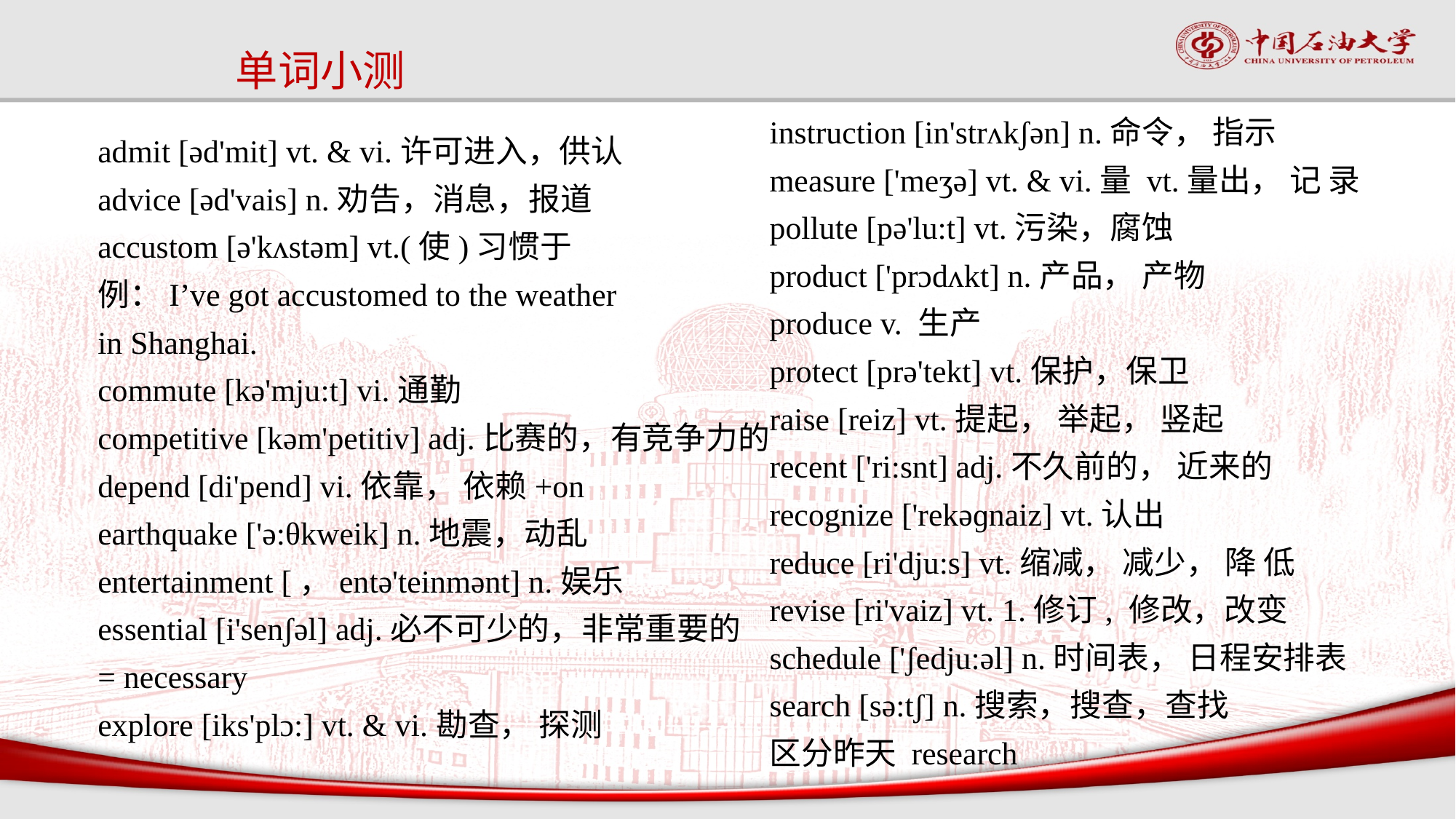

# 单词小测
instruction [in'strʌkʃən] n.命令， 指示
measure ['meʒə] vt. & vi.量 vt.量出， 记 录
pollute [pə'lu:t] vt.污染，腐蚀
product ['prɔdʌkt] n.产品， 产物
produce v. 生产
protect [prə'tekt] vt.保护，保卫
raise [reiz] vt.提起， 举起， 竖起
recent ['ri:snt] adj.不久前的， 近来的
recognize ['rekəɡnaiz] vt.认出
reduce [ri'dju:s] vt.缩减， 减少， 降 低
revise [ri'vaiz] vt. 1.修订, 修改，改变
schedule ['ʃedju:əl] n.时间表， 日程安排表
search [sə:tʃ] n.搜索，搜查，查找
区分昨天 research
admit [əd'mit] vt. & vi.许可进入，供认
advice [əd'vais] n.劝告，消息，报道
accustom [ə'kʌstəm] vt.(使)习惯于
例：I’ve got accustomed to the weather
in Shanghai.
commute [kə'mju:t] vi.通勤
competitive [kəm'petitiv] adj.比赛的，有竞争力的
depend [di'pend] vi.依靠， 依赖+on
earthquake ['ə:θkweik] n.地震，动乱
entertainment [，entə'teinmənt] n.娱乐
essential [i'senʃəl] adj.必不可少的，非常重要的
= necessary
explore [iks'plɔ:] vt. & vi.勘查， 探测